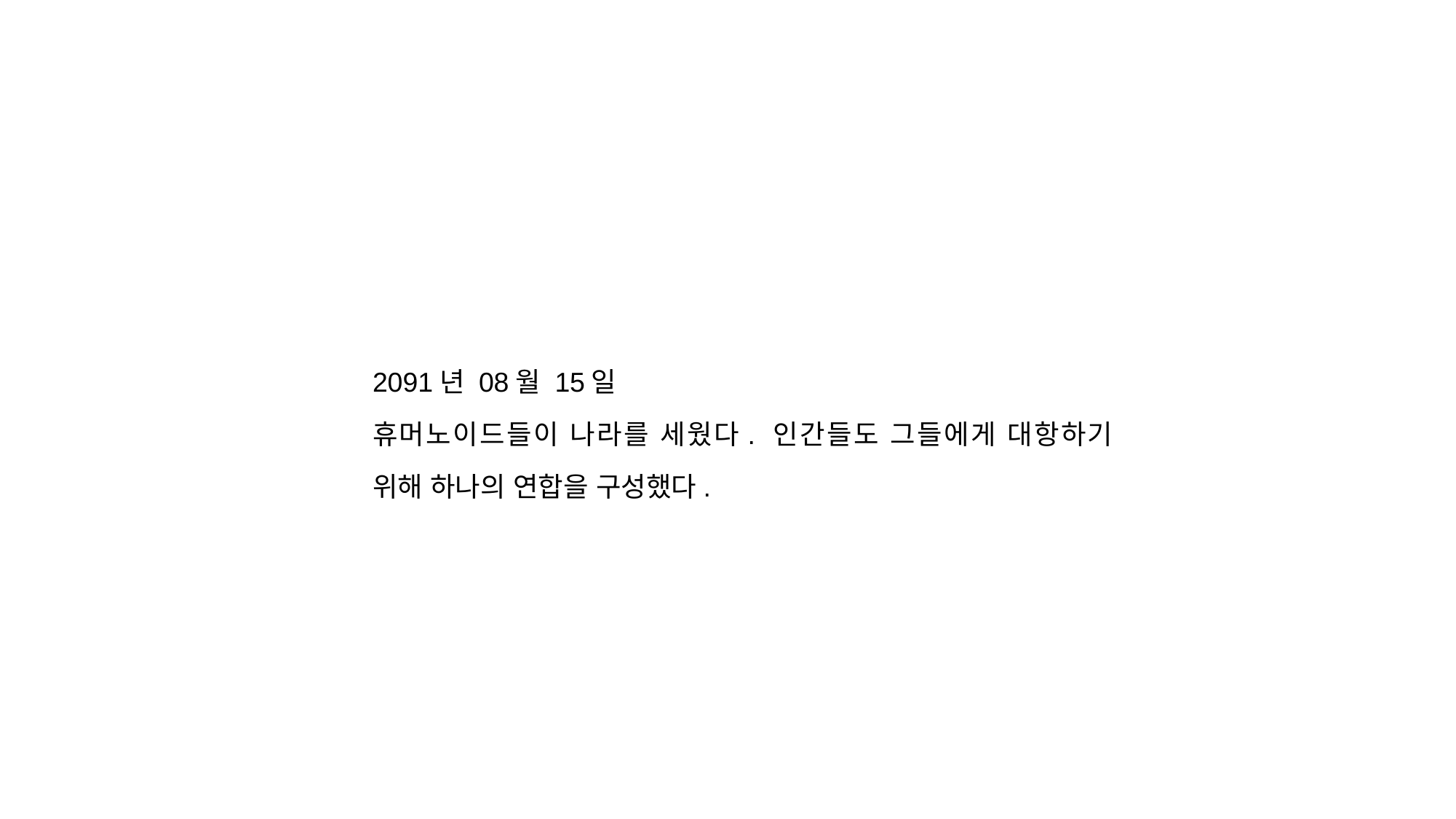

2091년 08월 15일
휴머노이드들이 나라를 세웠다. 인간들도 그들에게 대항하기 위해 하나의 연합을 구성했다.